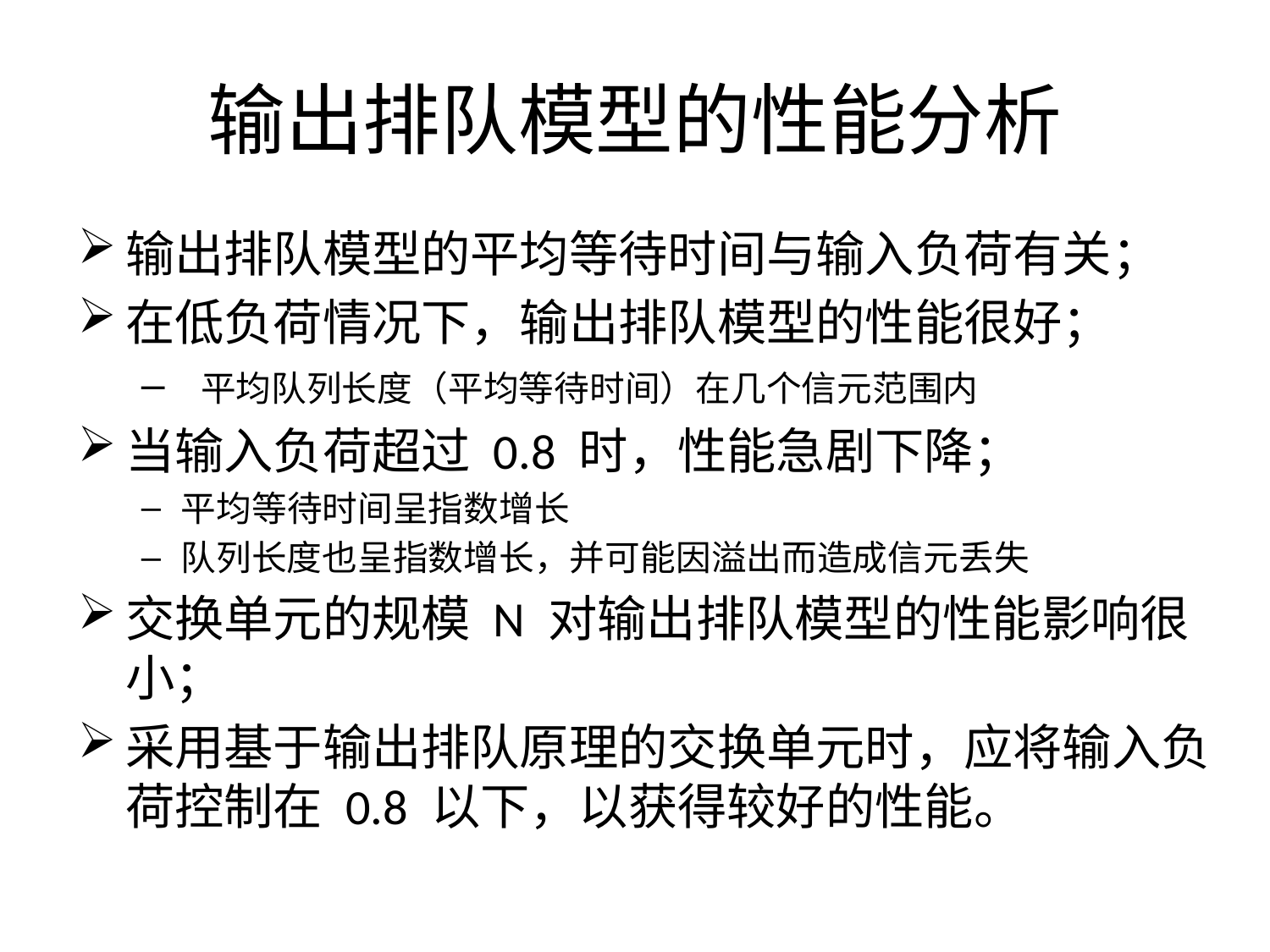

# 输出排队模型的性能分析
输出排队模型的平均等待时间与输入负荷有关；
在低负荷情况下，输出排队模型的性能很好；
 平均队列长度（平均等待时间）在几个信元范围内
当输入负荷超过 0.8 时，性能急剧下降；
平均等待时间呈指数增长
队列长度也呈指数增长，并可能因溢出而造成信元丢失
交换单元的规模 N 对输出排队模型的性能影响很小；
采用基于输出排队原理的交换单元时，应将输入负荷控制在 0.8 以下，以获得较好的性能。